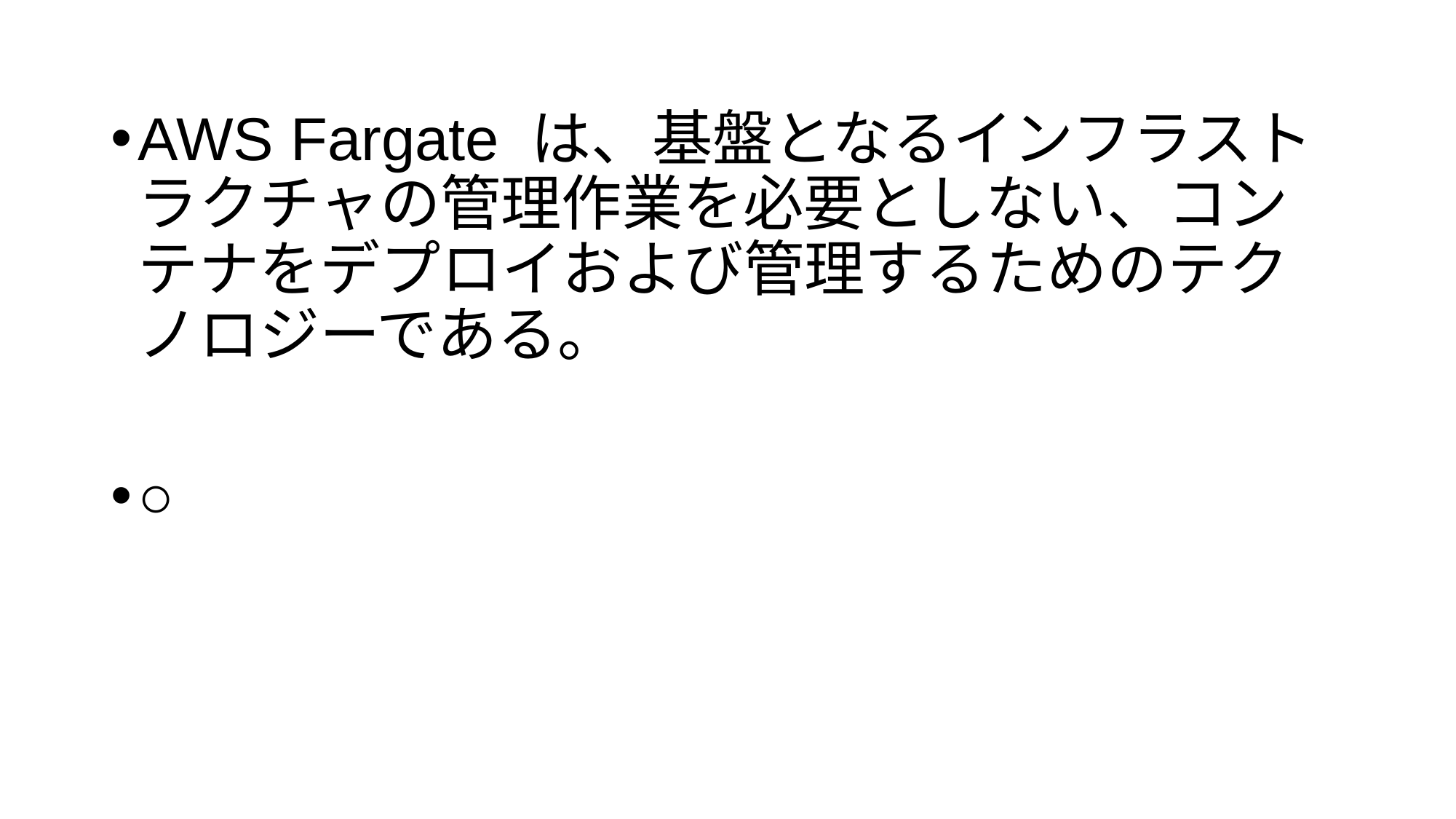

AWS Fargate は、基盤となるインフラストラクチャの管理作業を必要としない、コンテナをデプロイおよび管理するためのテクノロジーである。

○